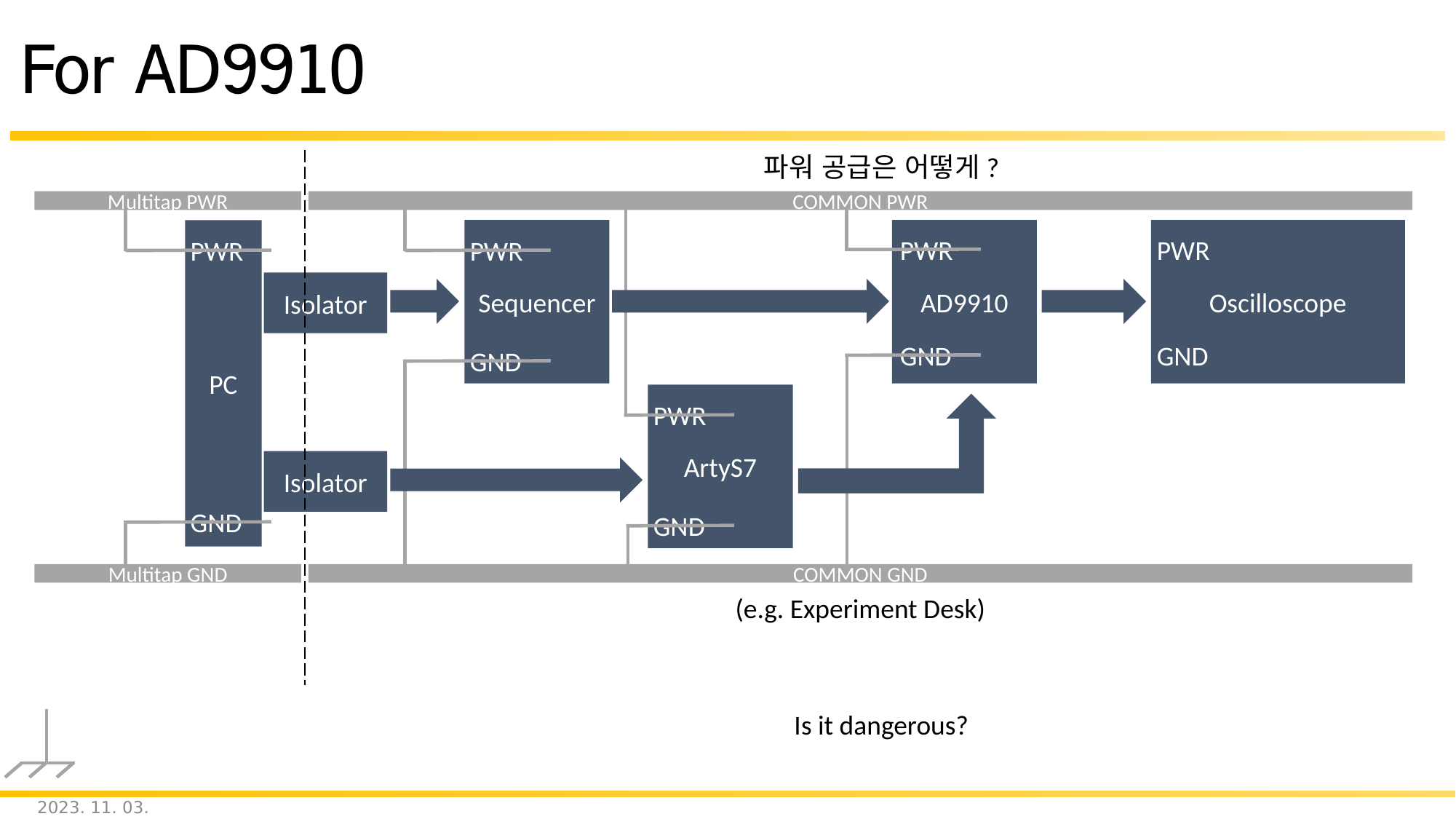

# For AD9910
파워 공급은 어떻게?
Multitap PWR
COMMON PWR
PC
PWR
GND
Sequencer
PWR
GND
AD9910
PWR
GND
Oscilloscope
PWR
GND
Isolator

ArtyS7
PWR
GND

Isolator

Multitap GND
COMMON GND
(e.g. Experiment Desk)
Is it dangerous?
2023. 11. 03.